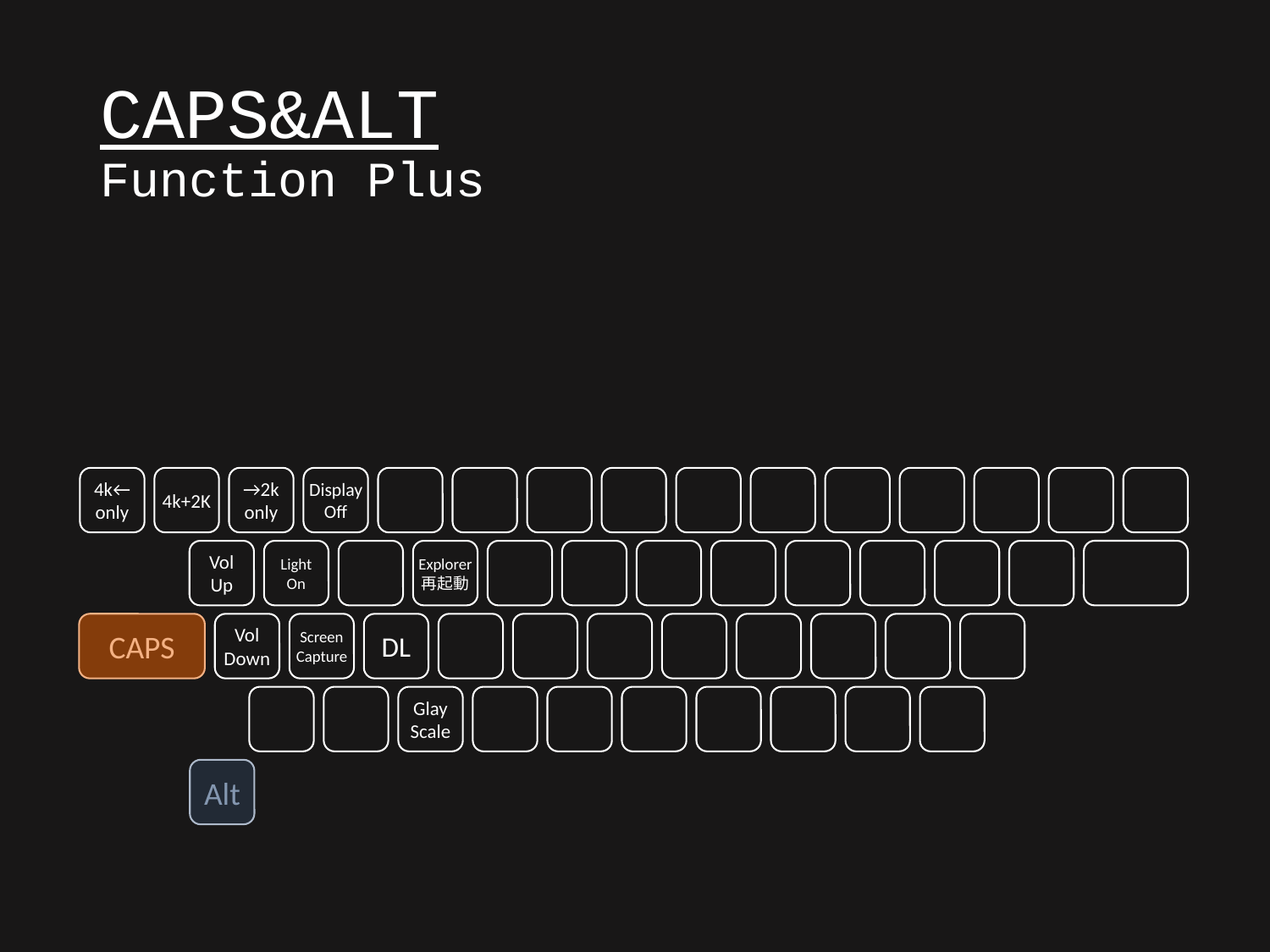

# CAPS&ALT Function Plus
4k←
only
4k+2K
→2k
only
Display
Off

Vol
Up
Light
On

Explorer
再起動

CAPS
Vol
Down
Screen
Capture
DL

Glay
Scale

Alt